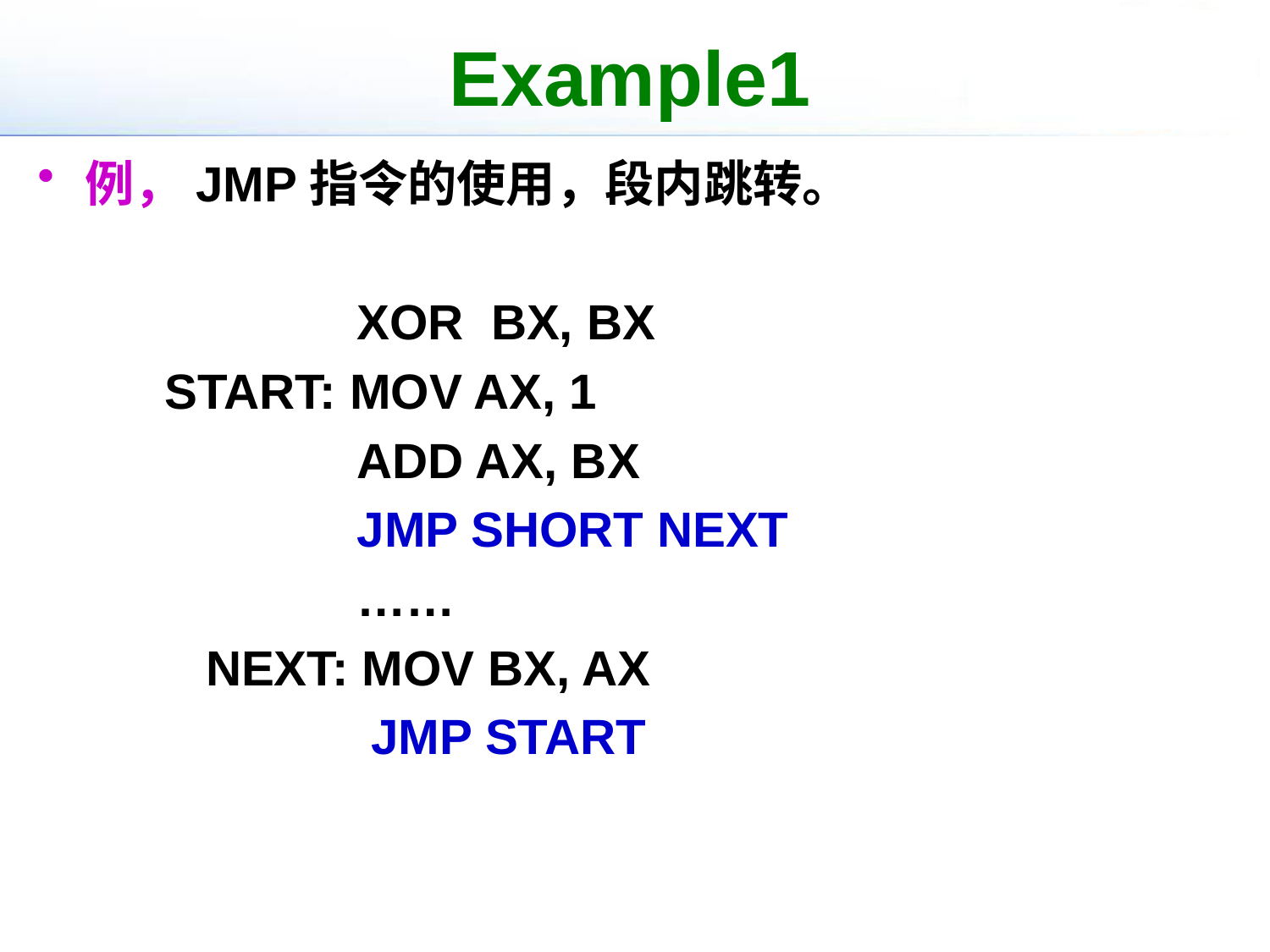

# Example1
例，JMP指令的使用，段内跳转。

              XOR  BX, BX
START: MOV AX, 1
              ADD AX, BX
              JMP SHORT NEXT
              ……
   NEXT: MOV BX, AX
               JMP START